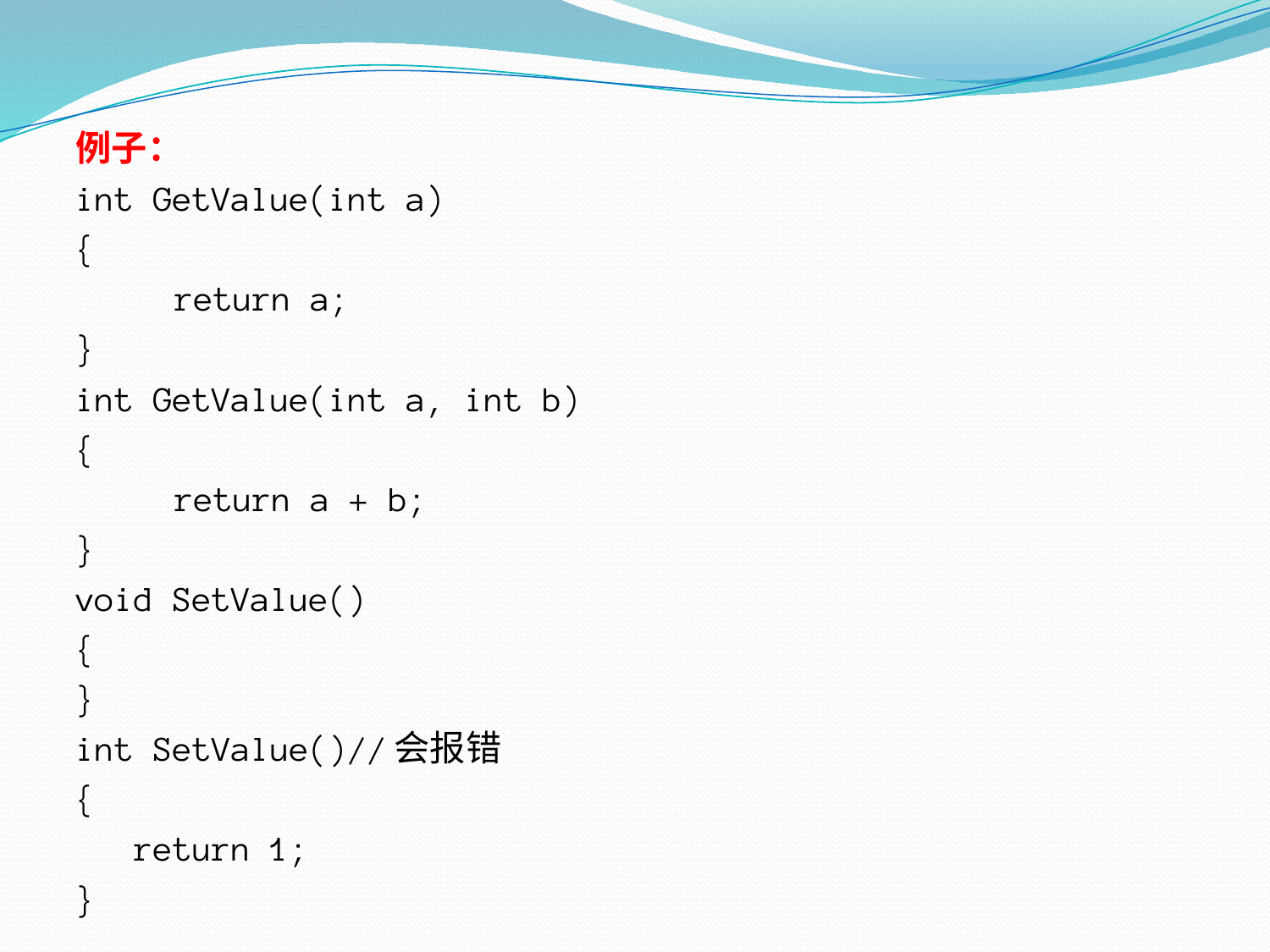

例子：
int GetValue(int a)
{
	return a;
}
int GetValue(int a, int b)
{
	return a + b;
}
void SetValue()
{
}
int SetValue()//会报错
{
   return 1;
}